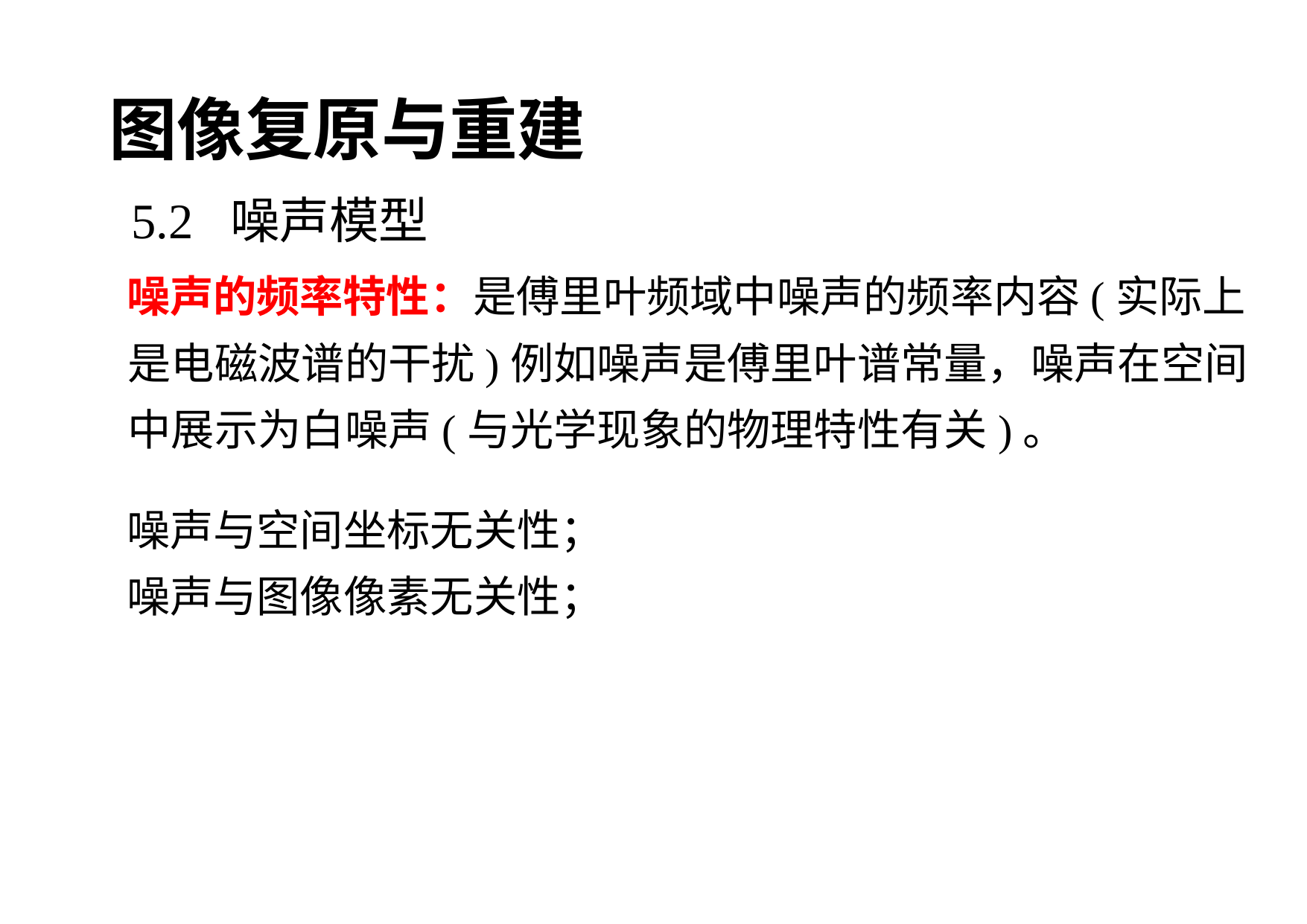

图像复原与重建
5.2  噪声模型
噪声的频率特性：是傅里叶频域中噪声的频率内容(实际上是电磁波谱的干扰)例如噪声是傅里叶谱常量，噪声在空间中展示为白噪声(与光学现象的物理特性有关)。

噪声与空间坐标无关性；
噪声与图像像素无关性；